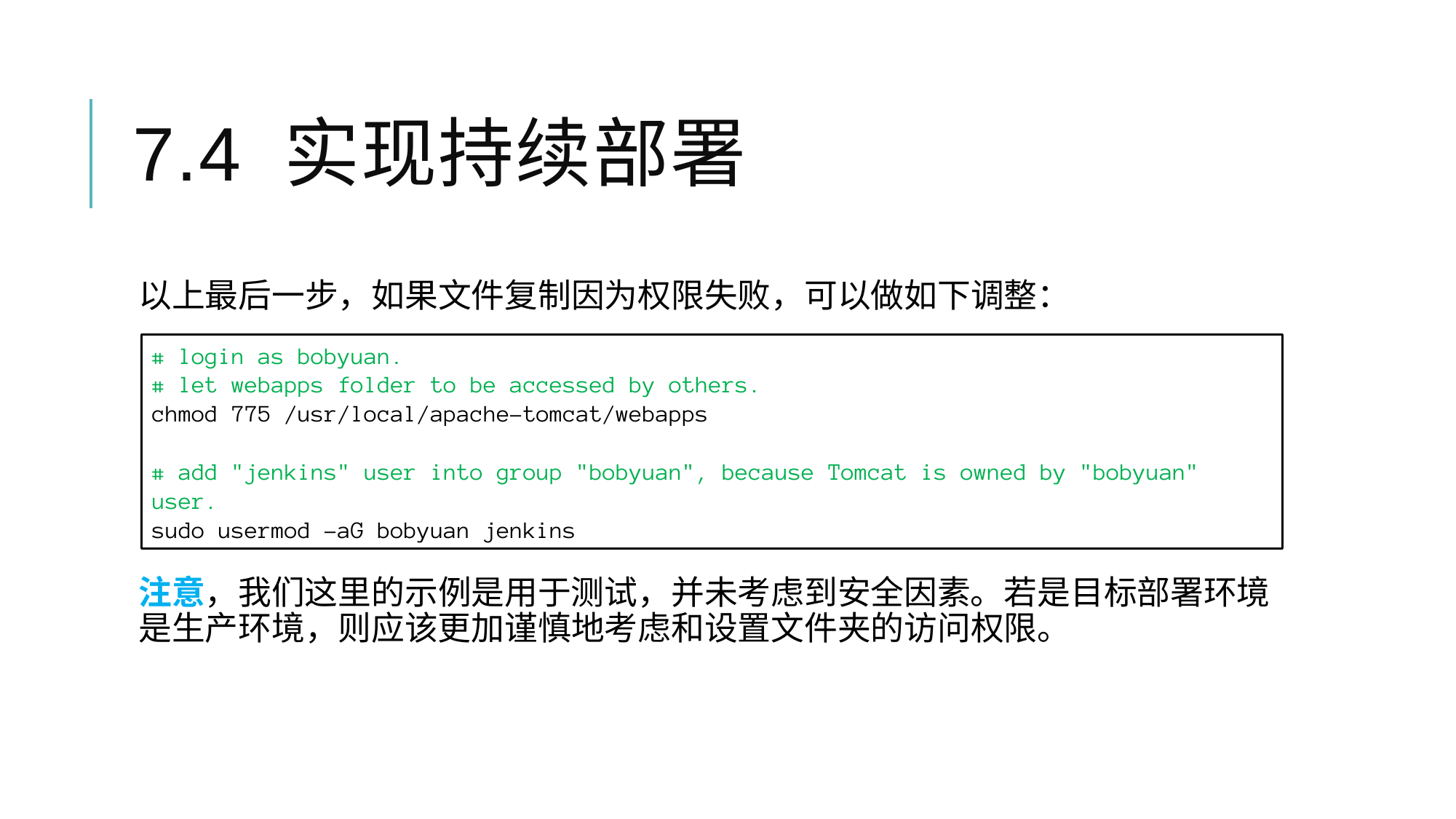

# 7.4 实现持续部署
以上最后一步，如果文件复制因为权限失败，可以做如下调整：
# login as bobyuan.
# let webapps folder to be accessed by others.
chmod 775 /usr/local/apache-tomcat/webapps

# add "jenkins" user into group "bobyuan", because Tomcat is owned by "bobyuan" user.
sudo usermod -aG bobyuan jenkins
注意，我们这里的示例是用于测试，并未考虑到安全因素。若是目标部署环境是生产环境，则应该更加谨慎地考虑和设置文件夹的访问权限。